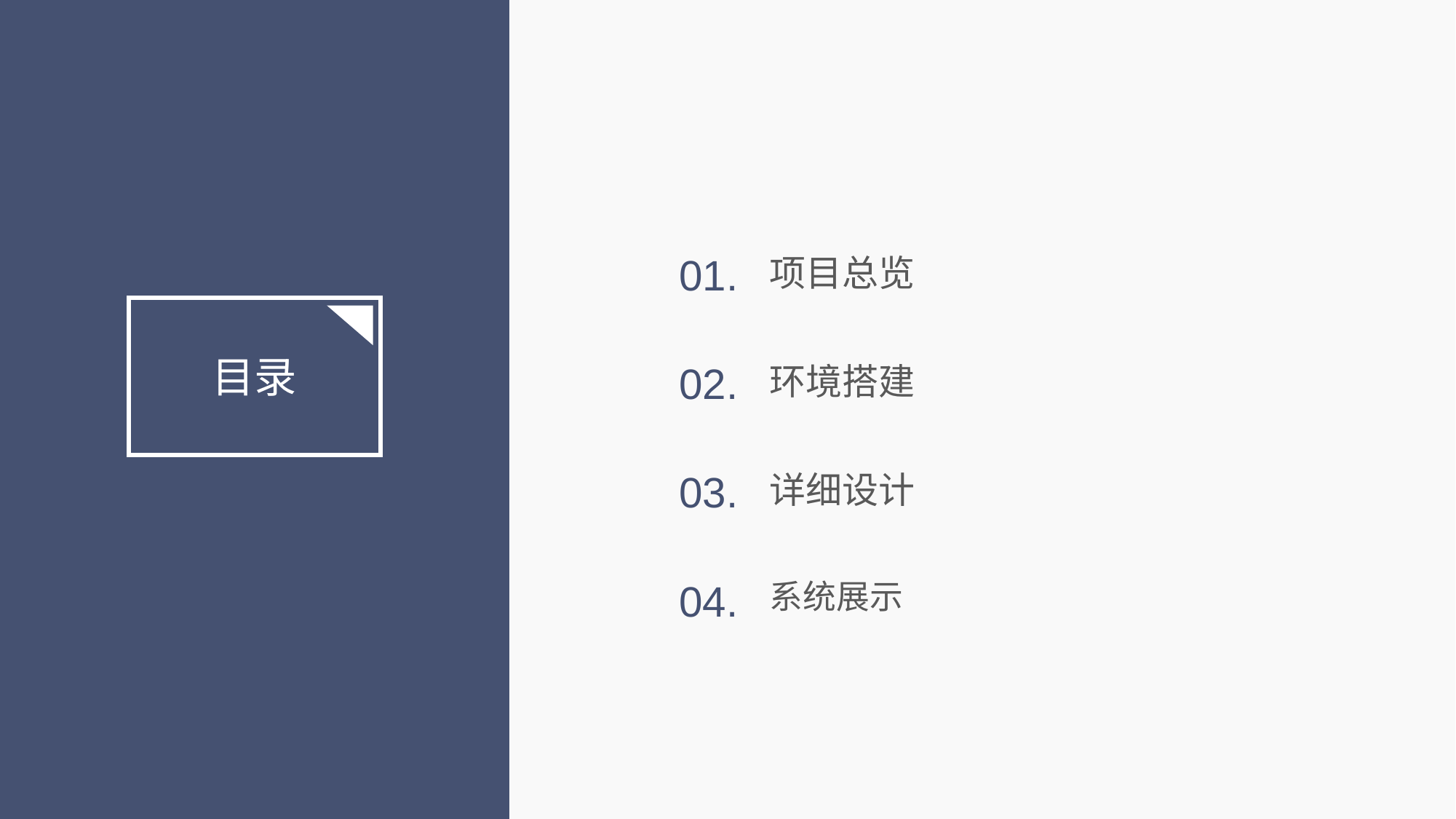

01.
项目总览

目录
02.
环境搭建
03.
详细设计
04.
系统展示